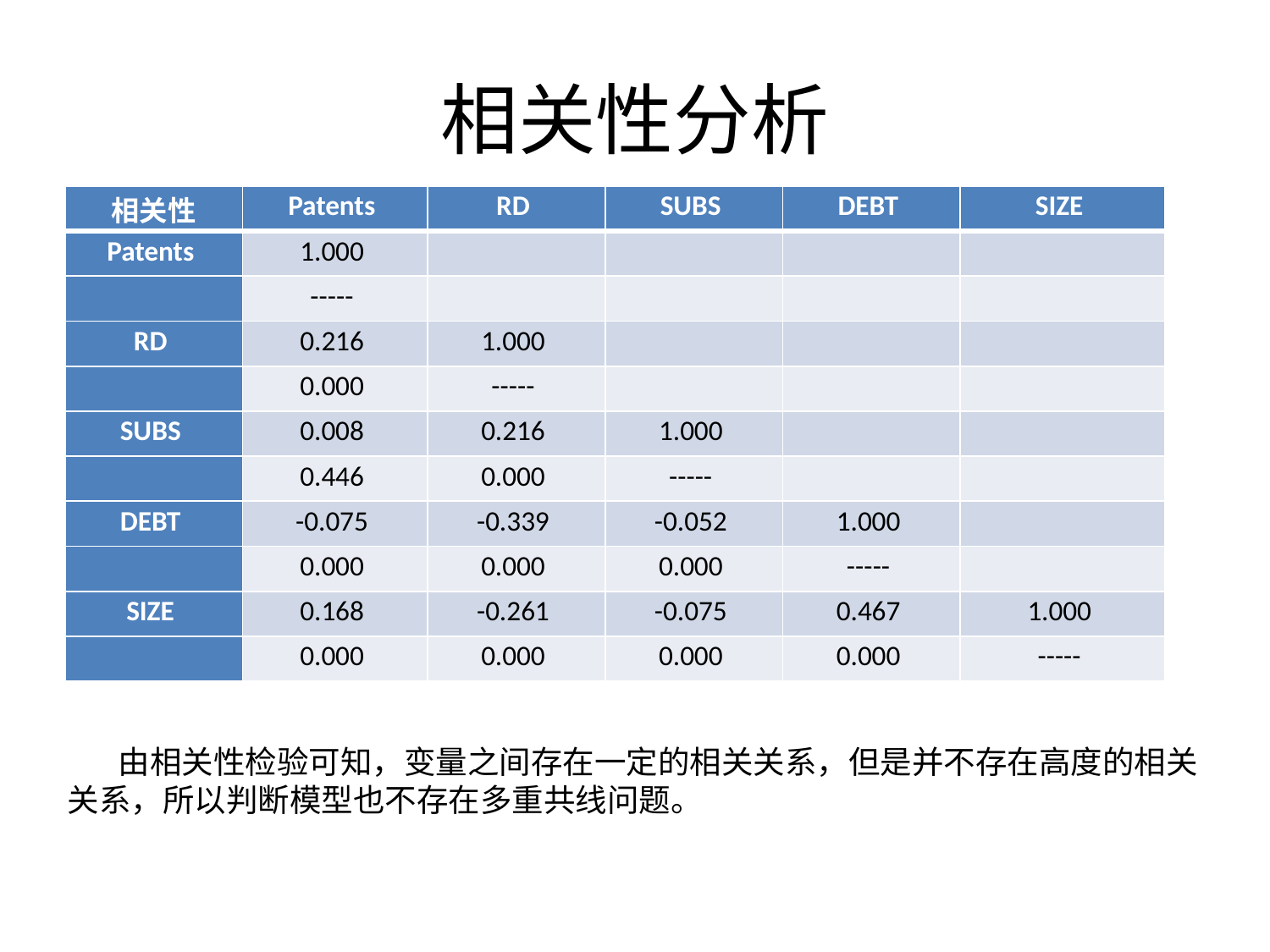

# 相关性分析
| 相关性 | Patents | RD | SUBS | DEBT | SIZE |
| --- | --- | --- | --- | --- | --- |
| Patents | 1.000 |  |  |  |  |
|  | ----- |  |  |  |  |
| RD | 0.216 | 1.000 |  |  |  |
|  | 0.000 | ----- |  |  |  |
| SUBS | 0.008 | 0.216 | 1.000 |  |  |
|  | 0.446 | 0.000 | ----- |  |  |
| DEBT | -0.075 | -0.339 | -0.052 | 1.000 |  |
|  | 0.000 | 0.000 | 0.000 | ----- |  |
| SIZE | 0.168 | -0.261 | -0.075 | 0.467 | 1.000 |
|  | 0.000 | 0.000 | 0.000 | 0.000 | ----- |
      由相关性检验可知，变量之间存在一定的相关关系，但是并不存在高度的相关关系，所以判断模型也不存在多重共线问题。